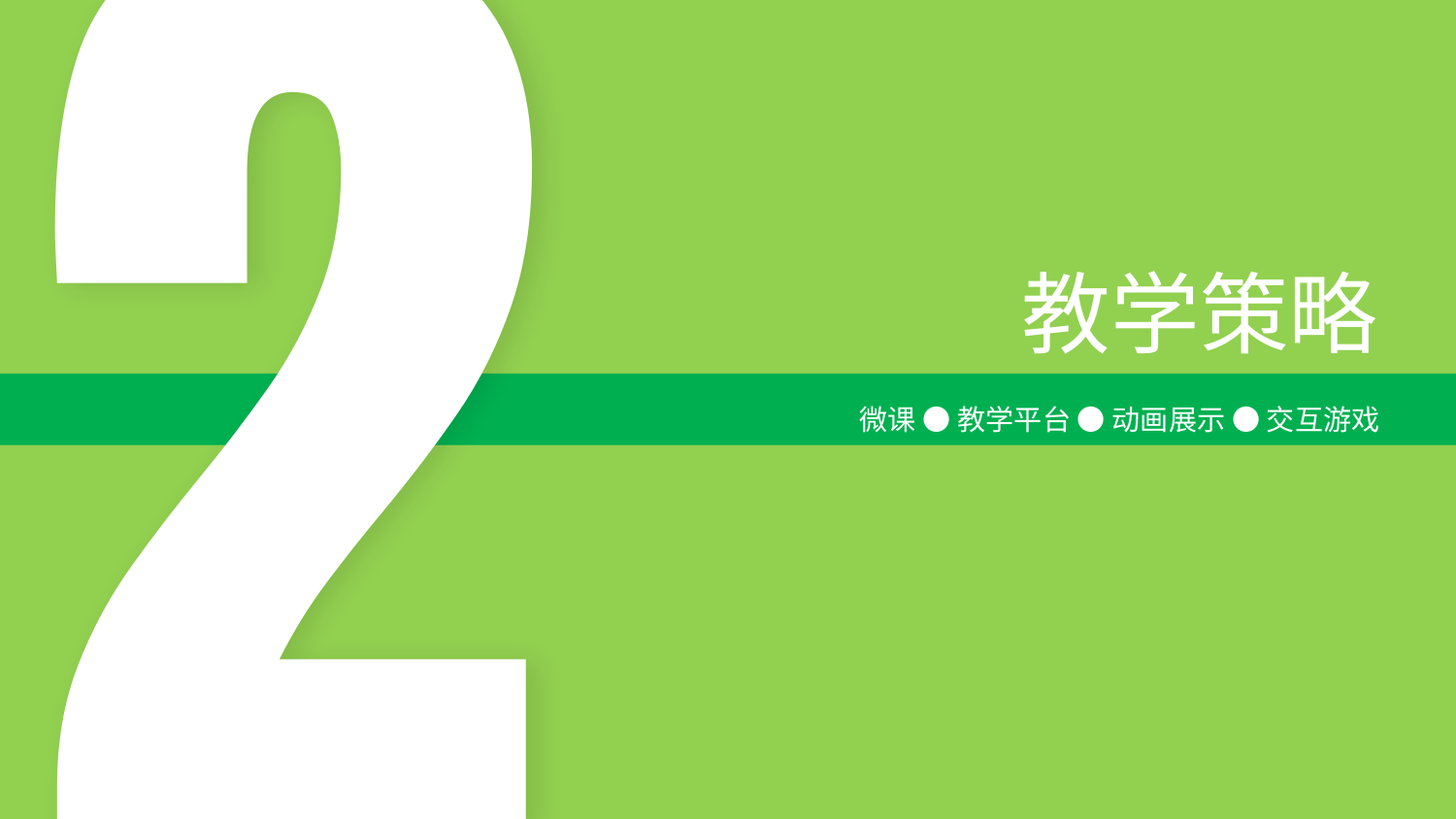

2
教学策略

微课 ● 教学平台 ● 动画展示 ● 交互游戏